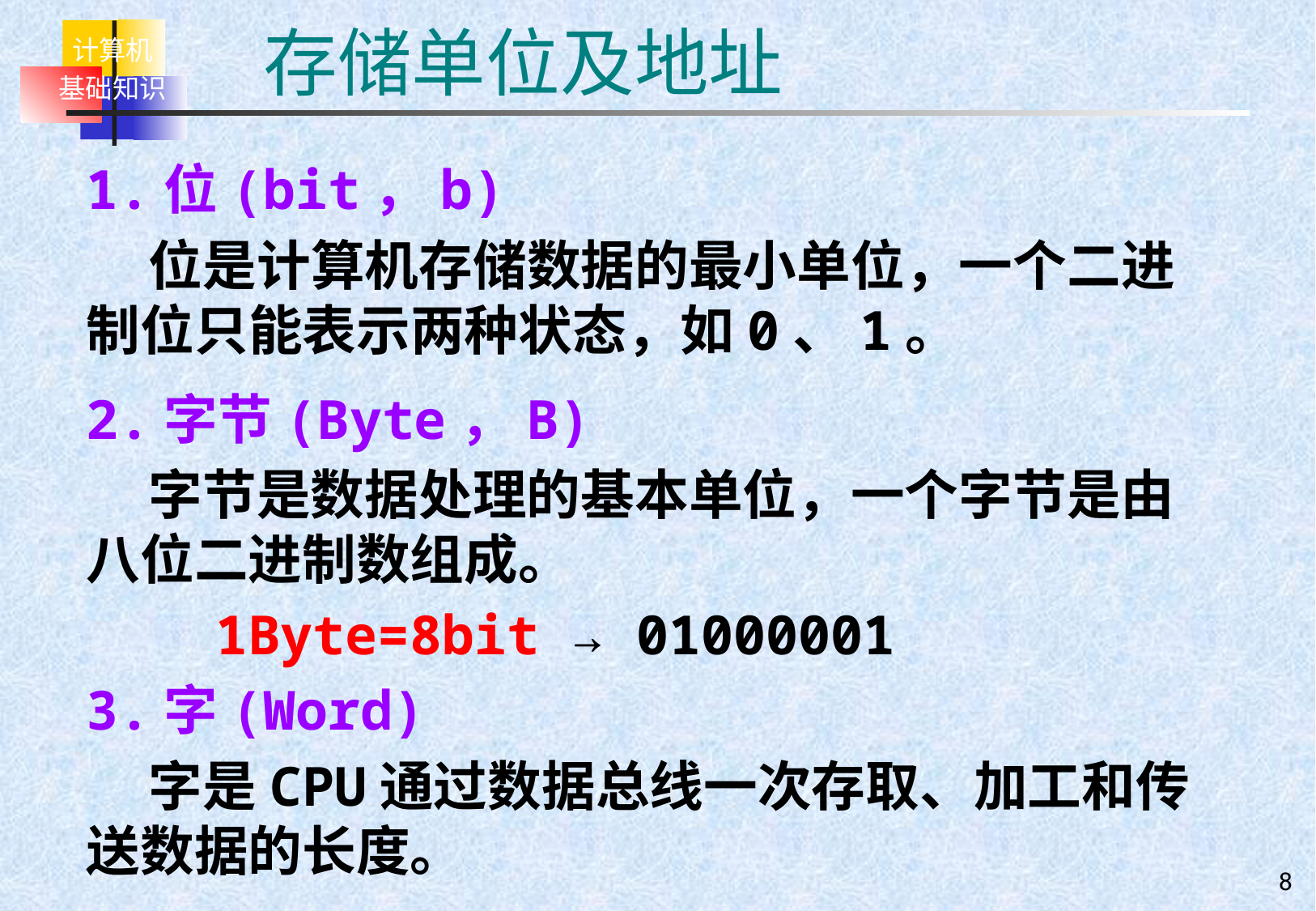

# 存储单位及地址
1.位(bit，b)
    位是计算机存储数据的最小单位，一个二进制位只能表示两种状态，如0、1。
2.字节(Byte，B)
    字节是数据处理的基本单位，一个字节是由八位二进制数组成。
    1Byte=8bit → 01000001
3.字(Word)
    字是CPU通过数据总线一次存取、加工和传送数据的长度。
8